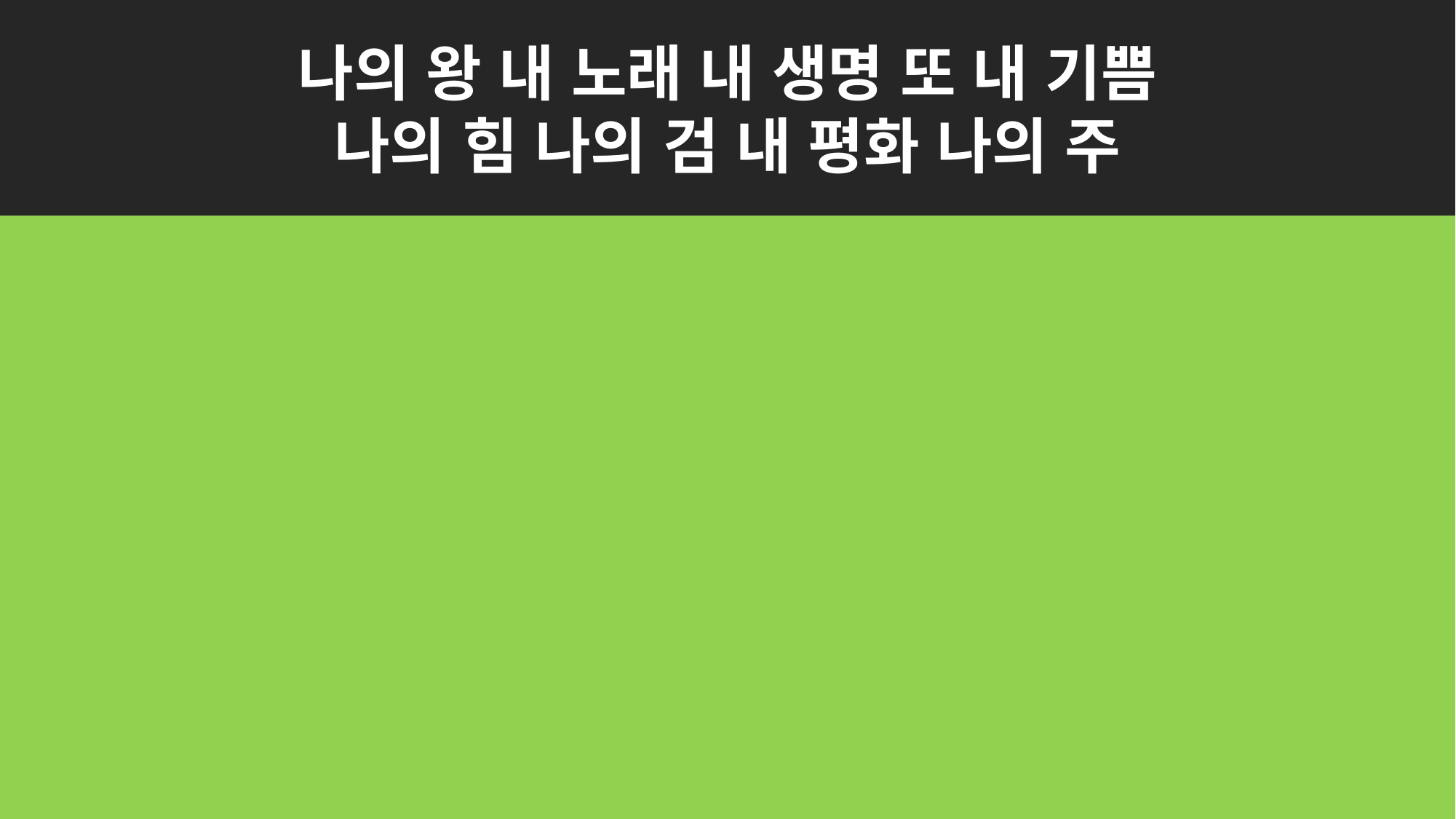

나의 왕 내 노래 내 생명 또 내 기쁨
나의 힘 나의 검 내 평화 나의 주